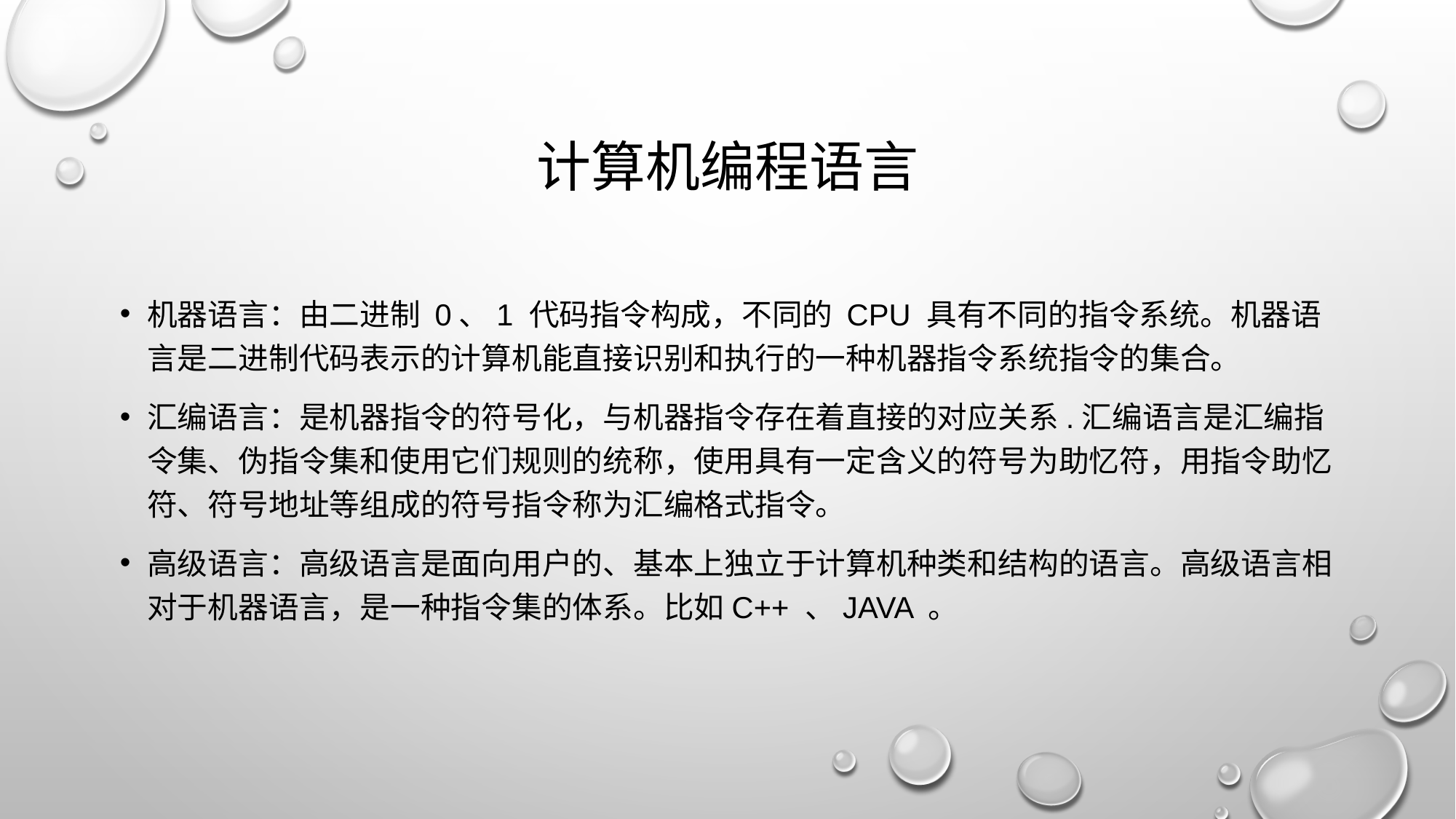

# 计算机编程语言
机器语言：由二进制 0、1 代码指令构成，不同的 CPU 具有不同的指令系统。机器语言是二进制代码表示的计算机能直接识别和执行的一种机器指令系统指令的集合。
汇编语言：是机器指令的符号化，与机器指令存在着直接的对应关系.汇编语言是汇编指令集、伪指令集和使用它们规则的统称，使用具有一定含义的符号为助忆符，用指令助忆符、符号地址等组成的符号指令称为汇编格式指令。
高级语言：高级语言是面向用户的、基本上独立于计算机种类和结构的语言。高级语言相对于机器语言，是一种指令集的体系。比如C++ 、JAVA 。